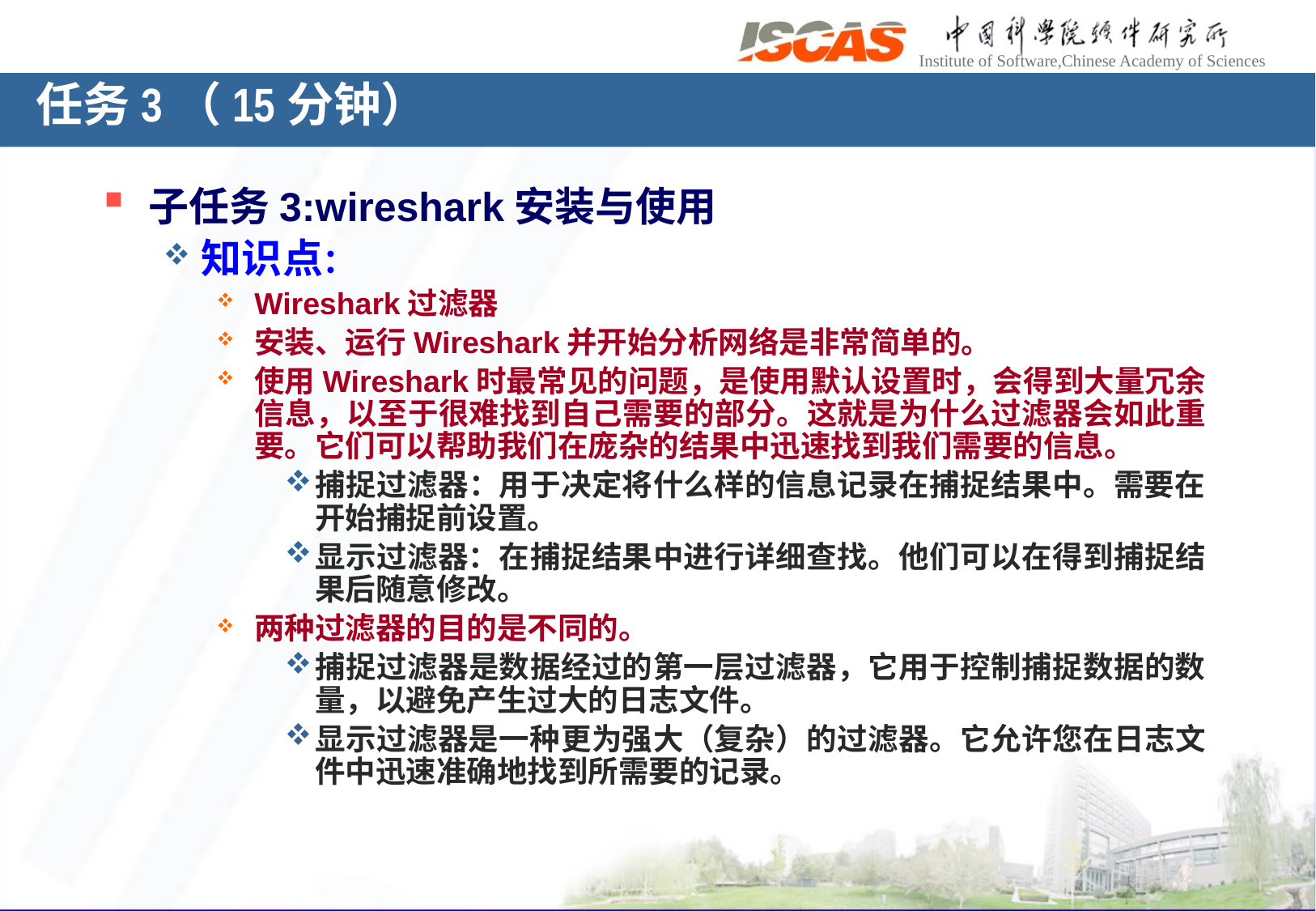

任务3（15分钟）
子任务3:wireshark安装与使用
知识点：
Wireshark过滤器
安装、运行Wireshark并开始分析网络是非常简单的。
使用Wireshark时最常见的问题，是使用默认设置时，会得到大量冗余信息，以至于很难找到自己需要的部分。这就是为什么过滤器会如此重要。它们可以帮助我们在庞杂的结果中迅速找到我们需要的信息。
捕捉过滤器：用于决定将什么样的信息记录在捕捉结果中。需要在开始捕捉前设置。
显示过滤器：在捕捉结果中进行详细查找。他们可以在得到捕捉结果后随意修改。
两种过滤器的目的是不同的。
捕捉过滤器是数据经过的第一层过滤器，它用于控制捕捉数据的数量，以避免产生过大的日志文件。
显示过滤器是一种更为强大（复杂）的过滤器。它允许您在日志文件中迅速准确地找到所需要的记录。